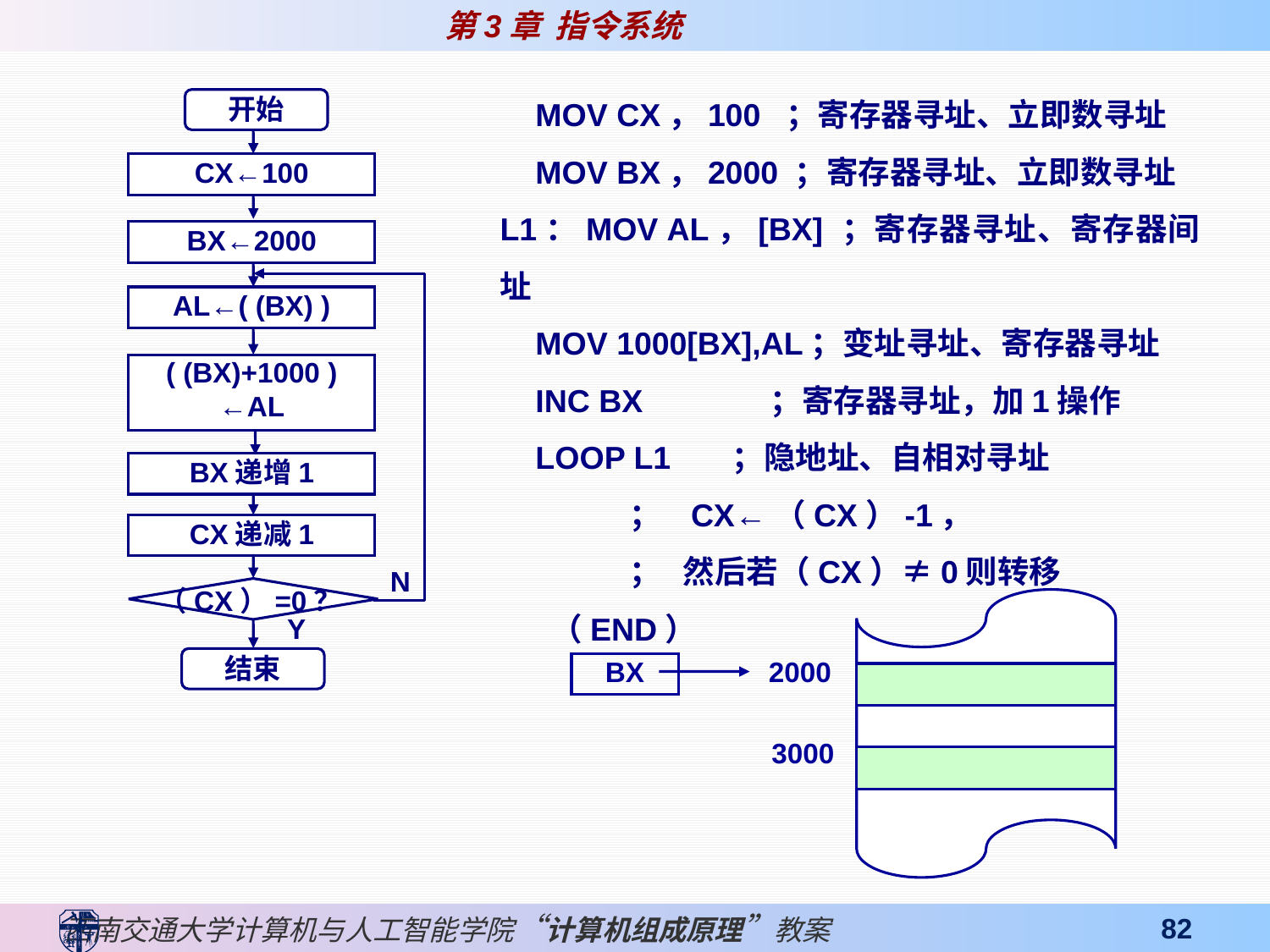

MOV CX，100  ；寄存器寻址、立即数寻址
    MOV BX，2000 ；寄存器寻址、立即数寻址
L1：MOV AL，[BX] ；寄存器寻址、寄存器间址
    MOV 1000[BX],AL；变址寻址、寄存器寻址
    INC BX	 ；寄存器寻址，加1操作
    LOOP L1      ；隐地址、自相对寻址
                 ；   CX←（CX）-1，
                 ；   然后若（CX）≠0则转移
      （END）
开始

CX←100

BX←2000

AL←( (BX) )

( (BX)+1000 )
←AL

BX递增1

CX递减1

N

（CX）=0？
Y

结束

BX
2000

3000